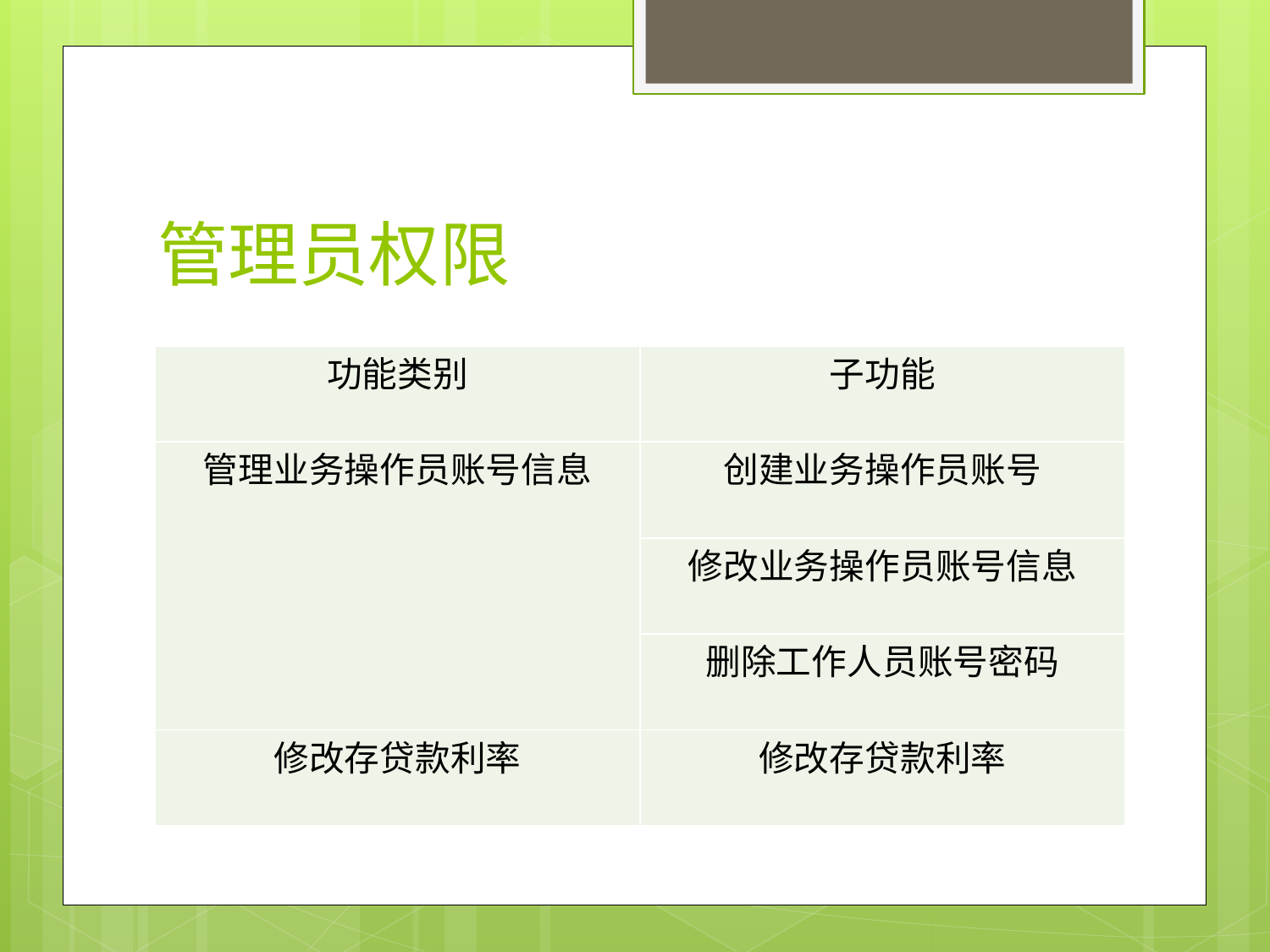

# 管理员权限
| 功能类别 | 子功能 |
| --- | --- |
| 管理业务操作员账号信息 | 创建业务操作员账号 |
|  | 修改业务操作员账号信息 |
|  | 删除工作人员账号密码 |
| 修改存贷款利率 | 修改存贷款利率 |